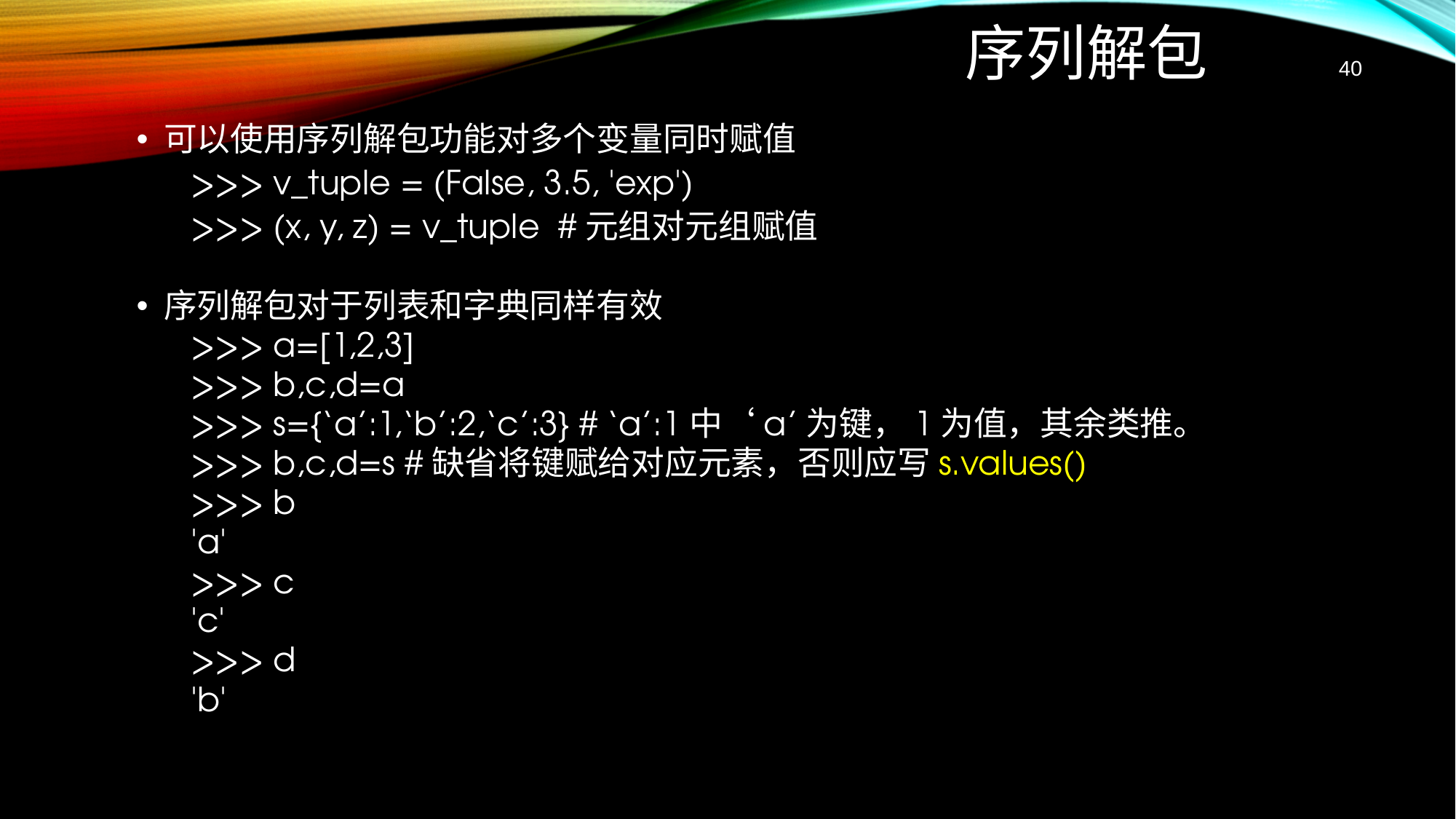

# 序列解包
40
可以使用序列解包功能对多个变量同时赋值
>>> v_tuple = (False, 3.5, 'exp')
>>> (x, y, z) = v_tuple  #元组对元组赋值

序列解包对于列表和字典同样有效
>>> a=[1,2,3]
>>> b,c,d=a
>>> s={‘a’:1,‘b’:2,‘c’:3} # ‘a’:1中‘a’为键，1为值，其余类推。
>>> b,c,d=s #缺省将键赋给对应元素，否则应写s.values()
>>> b
'a'
>>> c
'c'
>>> d
'b'